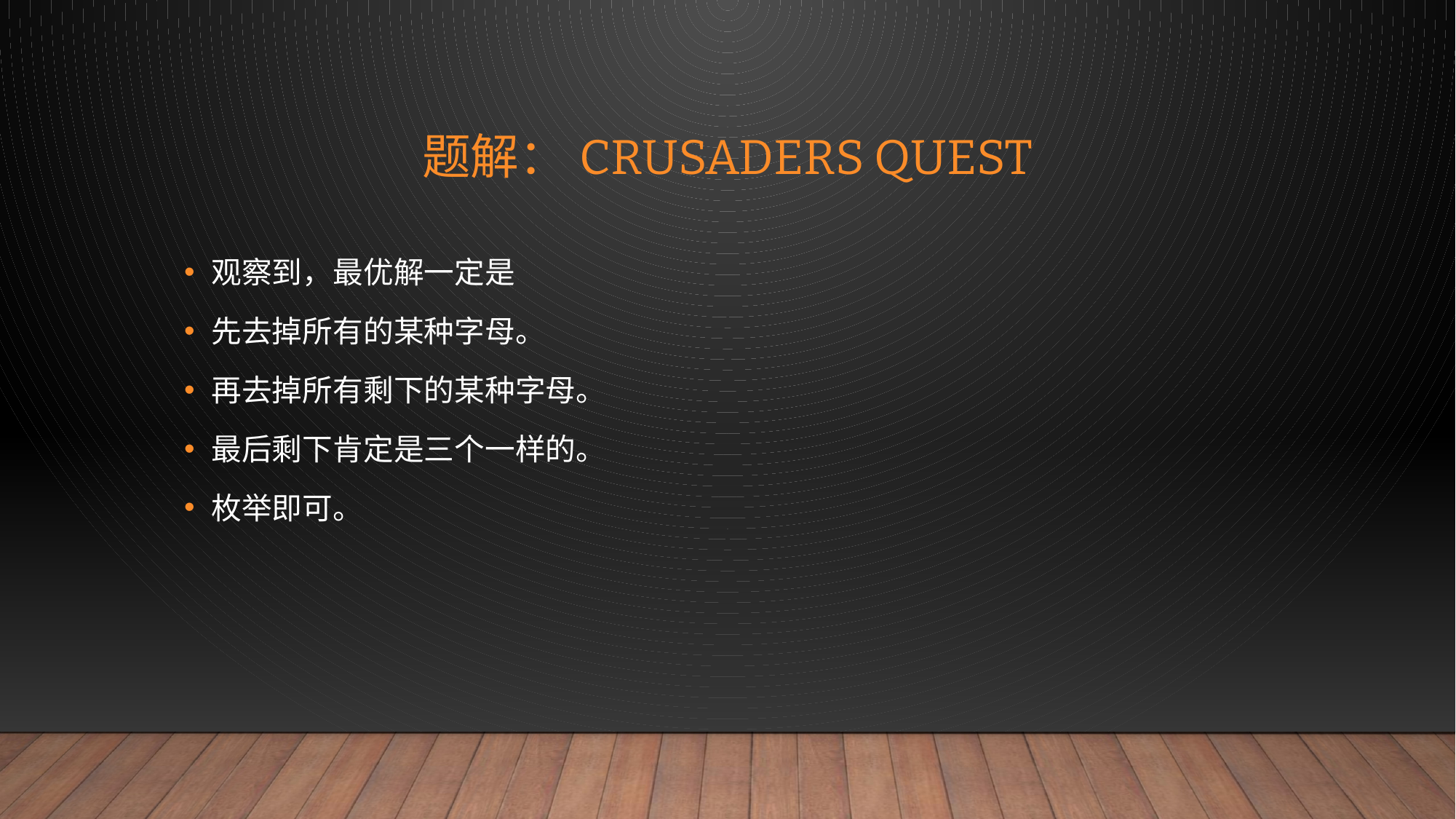

# 题解：Crusaders Quest
观察到，最优解一定是
先去掉所有的某种字母。
再去掉所有剩下的某种字母。
最后剩下肯定是三个一样的。
枚举即可。